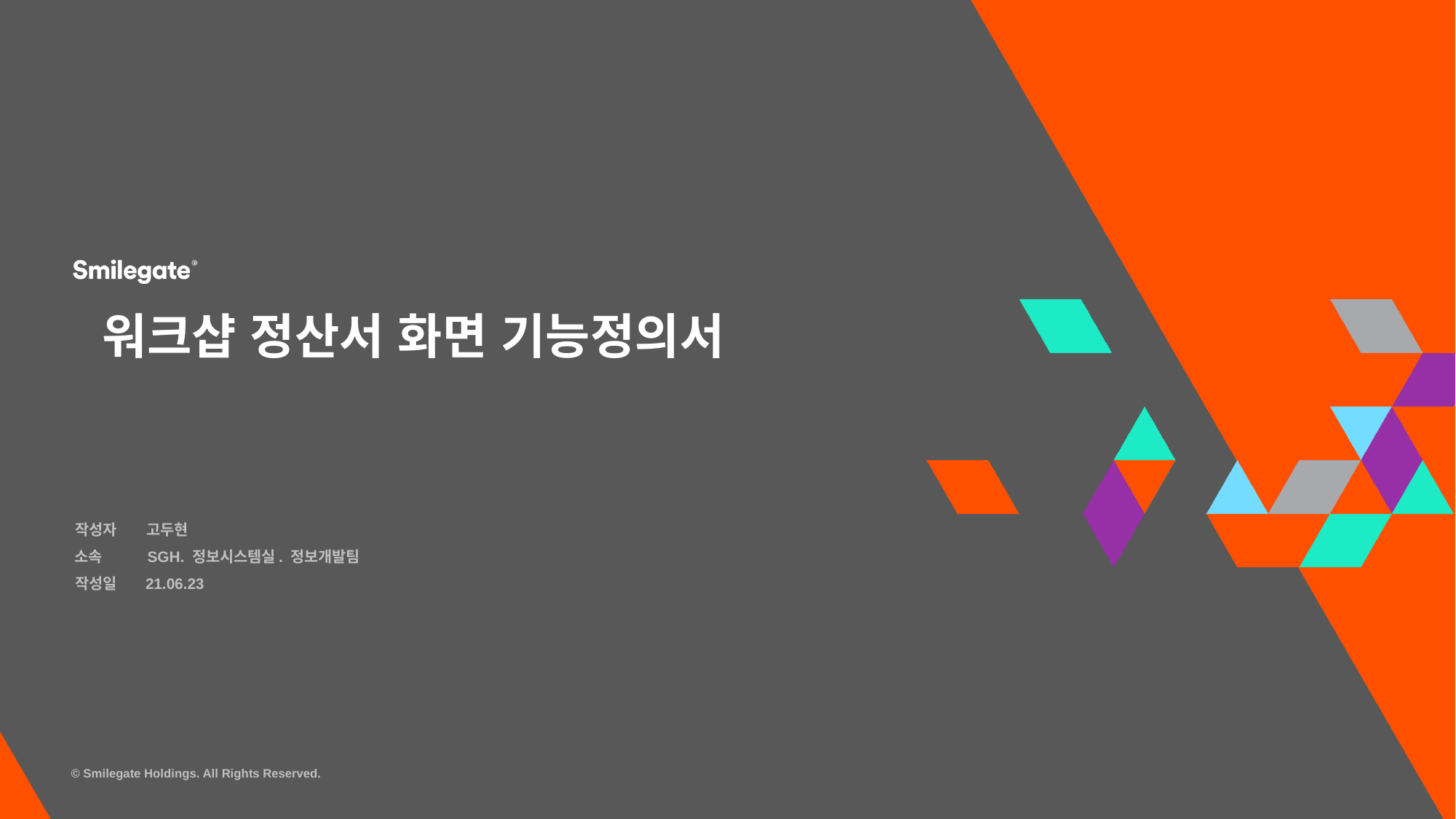

워크샵 정산서 화면 기능정의서
고두현
작성자
SGH. 정보시스템실. 정보개발팀
소속
21.06.23
작성일